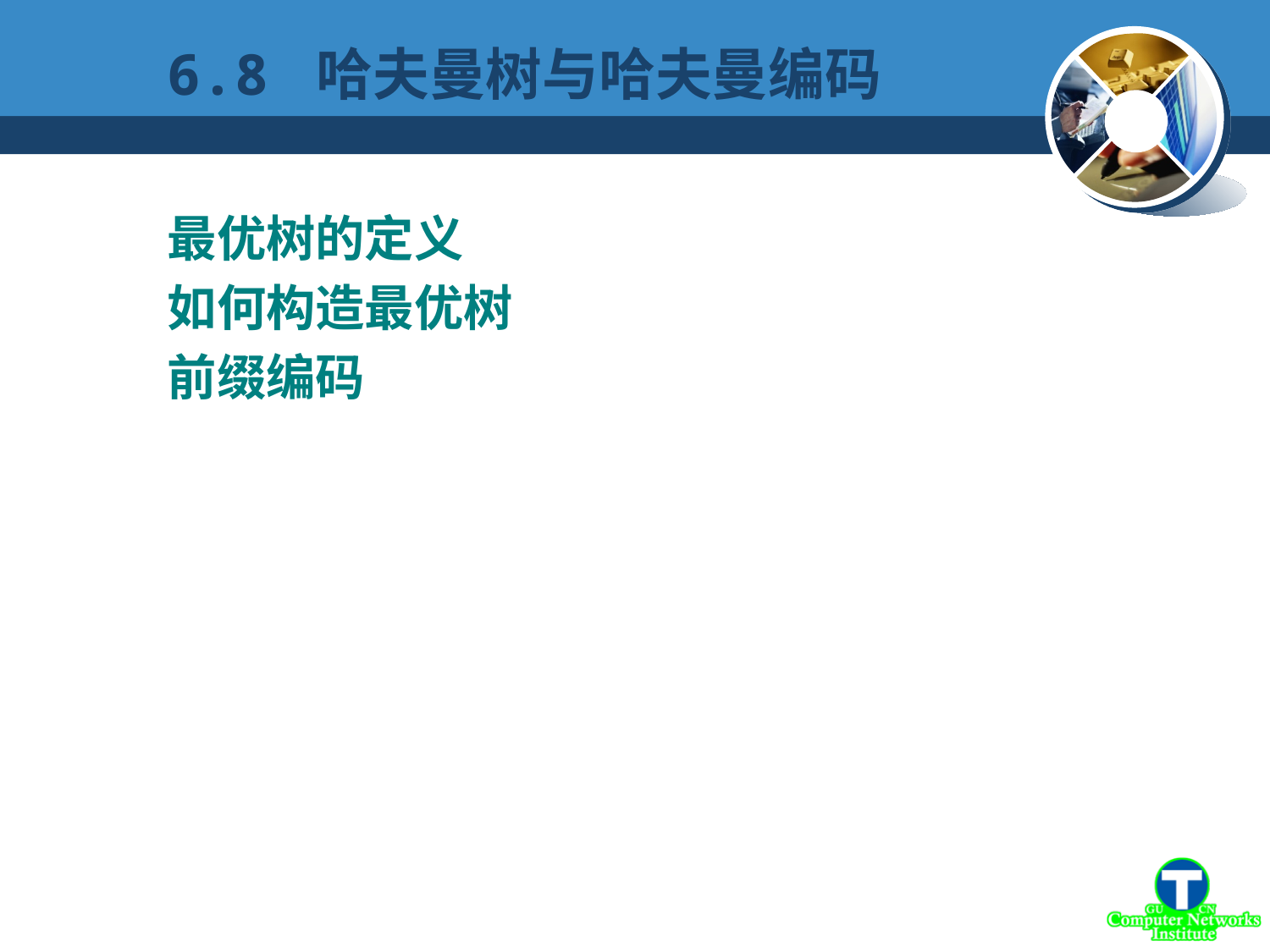

# 6.8 哈夫曼树与哈夫曼编码
最优树的定义
如何构造最优树
前缀编码

116